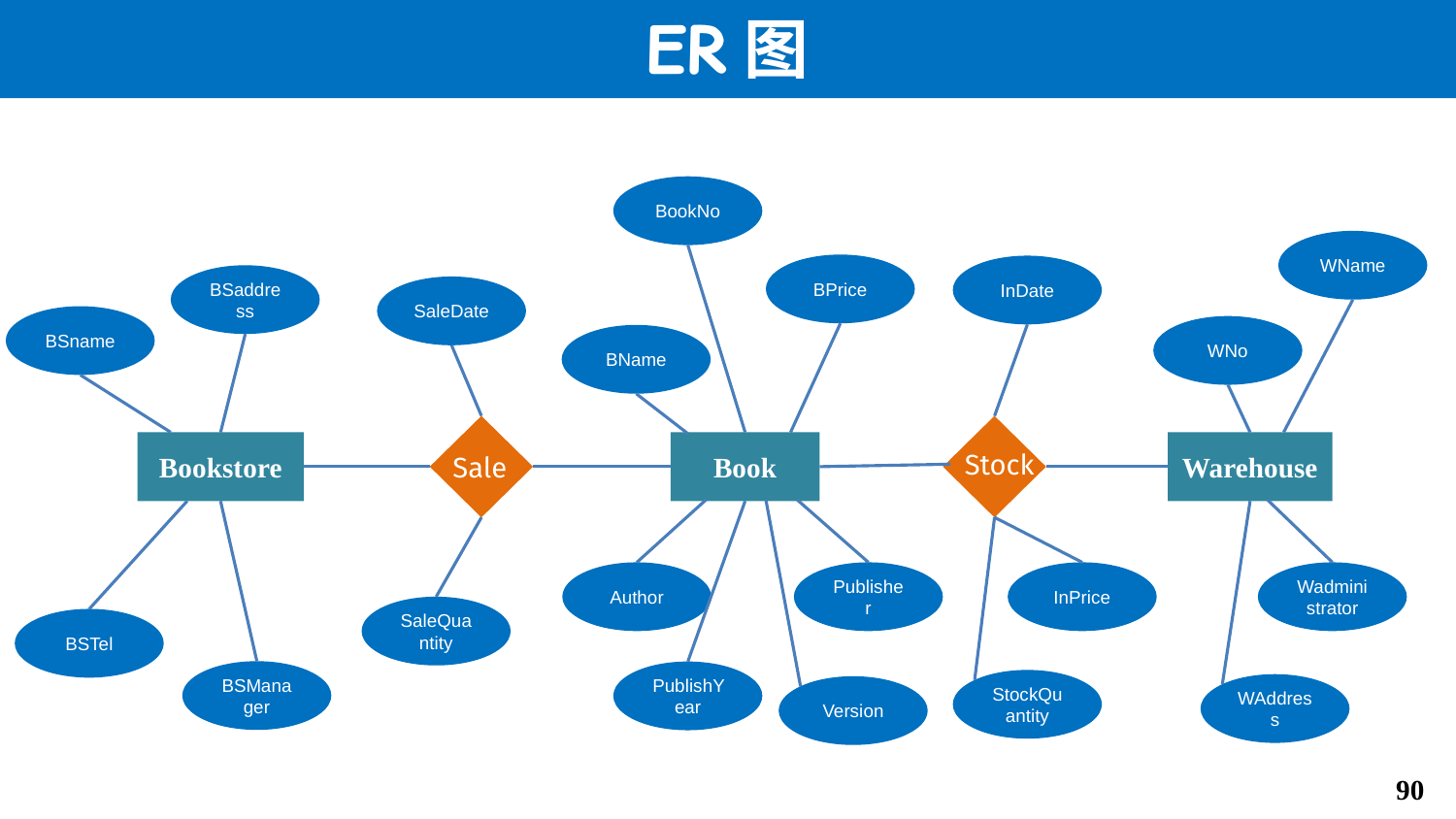

# ER图
BookNo
WName
BPrice
InDate
BSaddress
SaleDate
BSname
WNo
BName

Bookstore
Book
Warehouse
Stock
Sale
Author
Publisher
InPrice
Wadministrator
SaleQuantity
BSTel
BSManager
PublishYear
StockQuantity
WAddress
Version